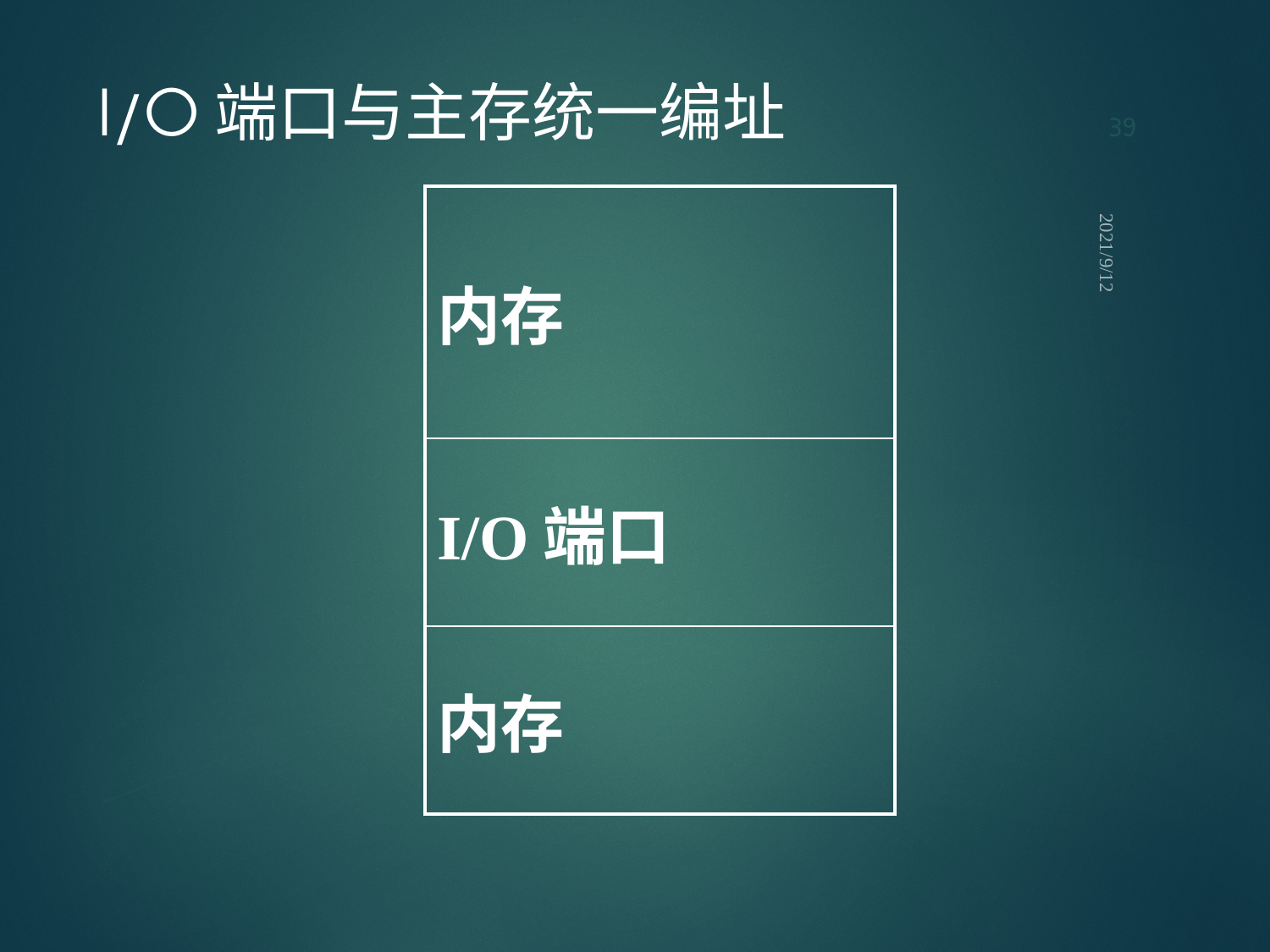

39
I/O端口与主存统一编址
| 内存 |
| --- |
| I/O端口 |
| 内存 |
2021/9/12